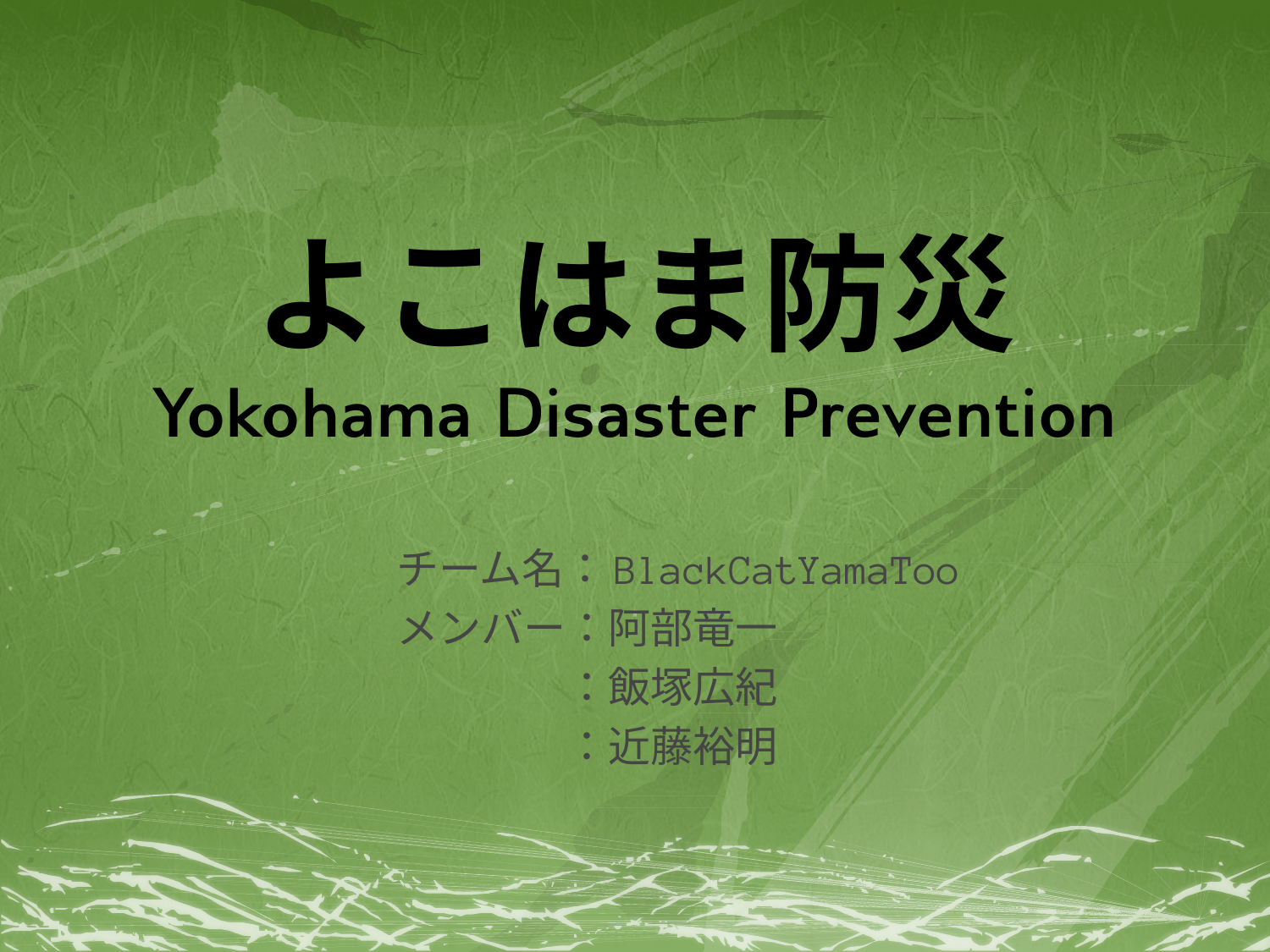

# よこはま防災 Yokohama Disaster Prevention
チーム名：BlackCatYamaToo
メンバー：阿部竜一
　　　　：飯塚広紀
　　　　：近藤裕明